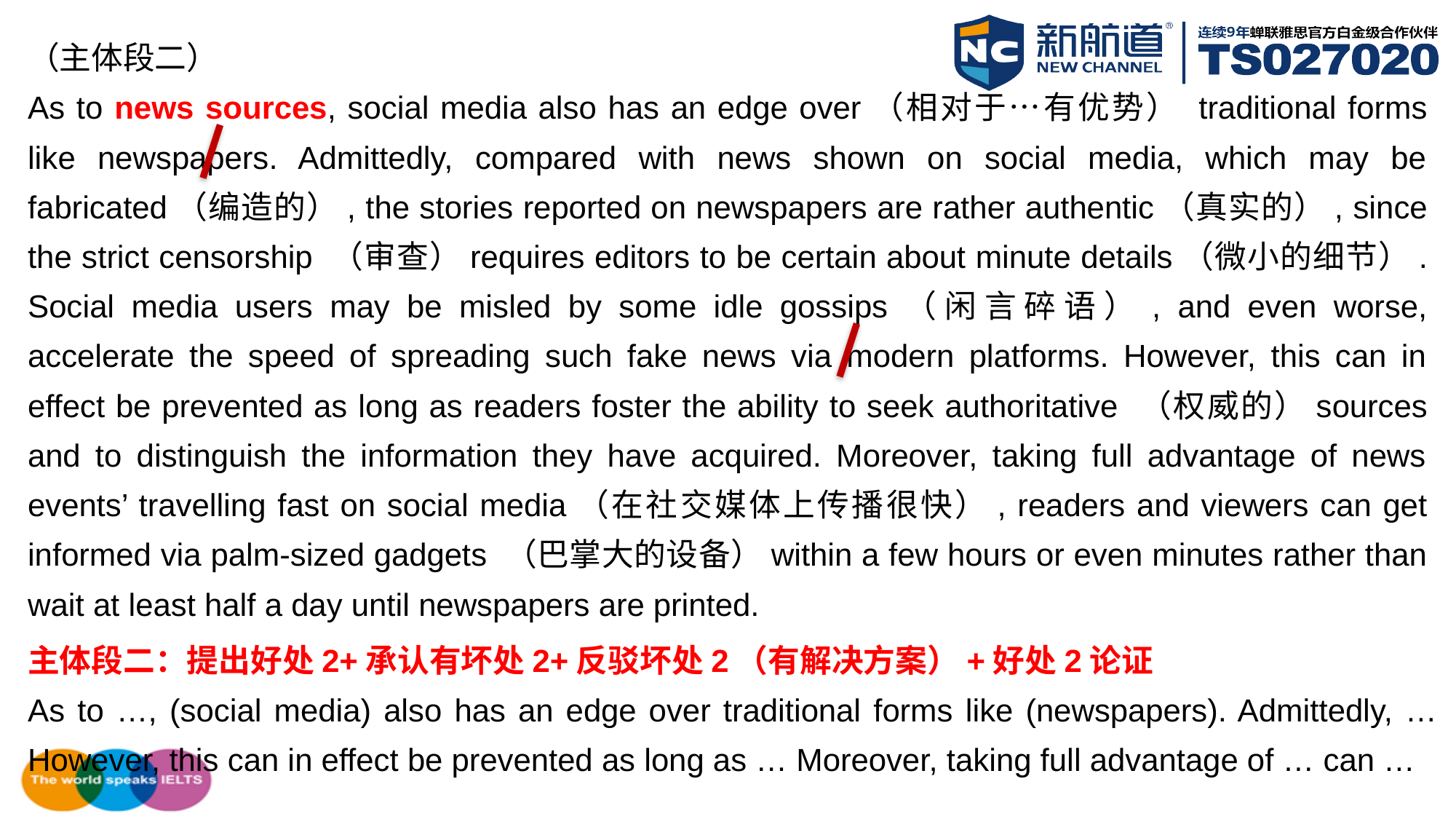

（主体段二）
As to news sources, social media also has an edge over（相对于…有优势） traditional forms like newspapers. Admittedly, compared with news shown on social media, which may be fabricated（编造的）, the stories reported on newspapers are rather authentic（真实的）, since the strict censorship （审查）requires editors to be certain about minute details（微小的细节）. Social media users may be misled by some idle gossips（闲言碎语）, and even worse, accelerate the speed of spreading such fake news via modern platforms. However, this can in effect be prevented as long as readers foster the ability to seek authoritative （权威的）sources and to distinguish the information they have acquired. Moreover, taking full advantage of news events’ travelling fast on social media（在社交媒体上传播很快）, readers and viewers can get informed via palm-sized gadgets （巴掌大的设备）within a few hours or even minutes rather than wait at least half a day until newspapers are printed.
主体段二：提出好处2+承认有坏处2+反驳坏处2（有解决方案）+好处2论证
As to …, (social media) also has an edge over traditional forms like (newspapers). Admittedly, … However, this can in effect be prevented as long as … Moreover, taking full advantage of … can …